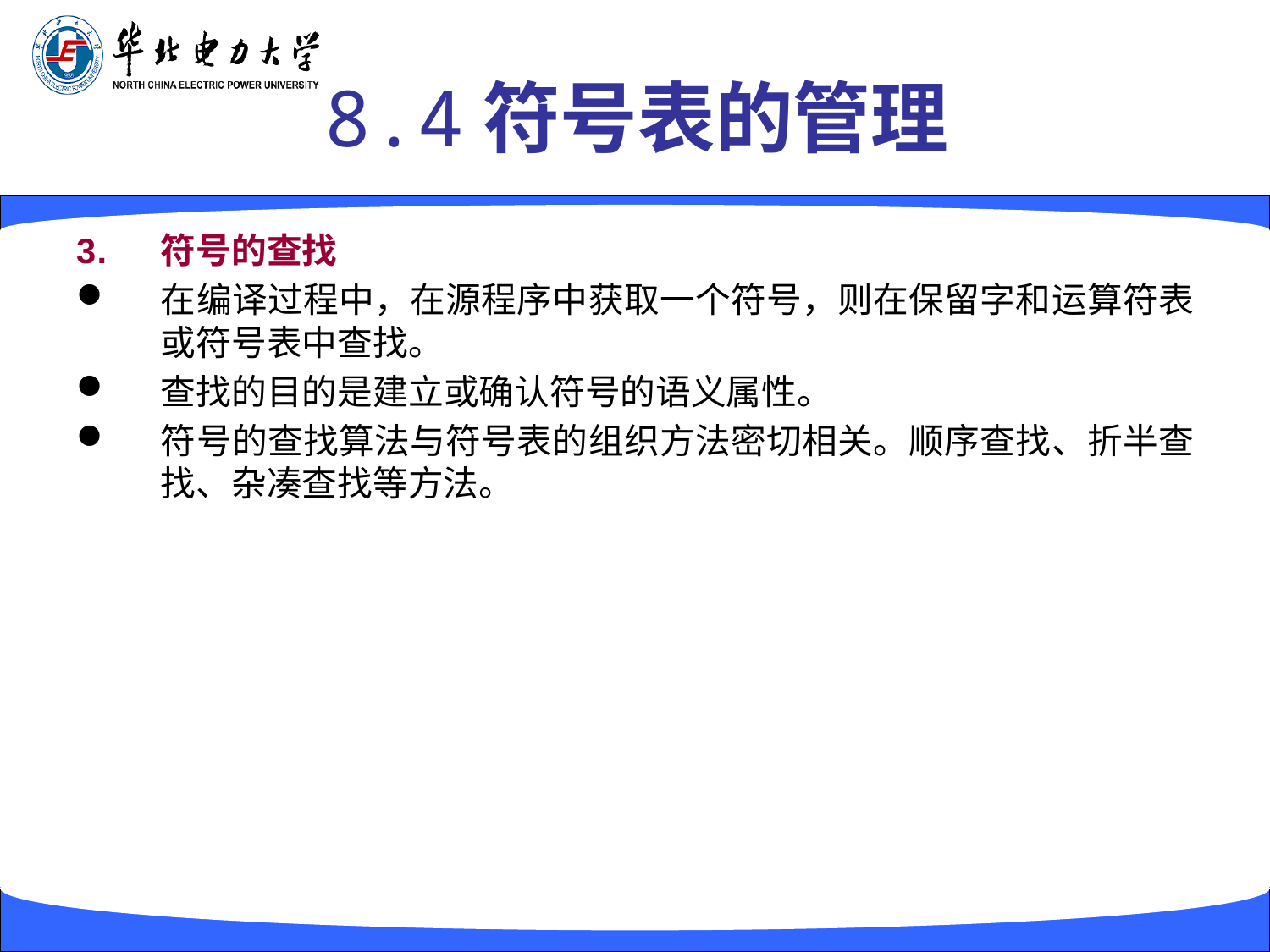

# 8.4符号表的管理
符号的查找
在编译过程中，在源程序中获取一个符号，则在保留字和运算符表或符号表中查找。
查找的目的是建立或确认符号的语义属性。
符号的查找算法与符号表的组织方法密切相关。顺序查找、折半查找、杂凑查找等方法。